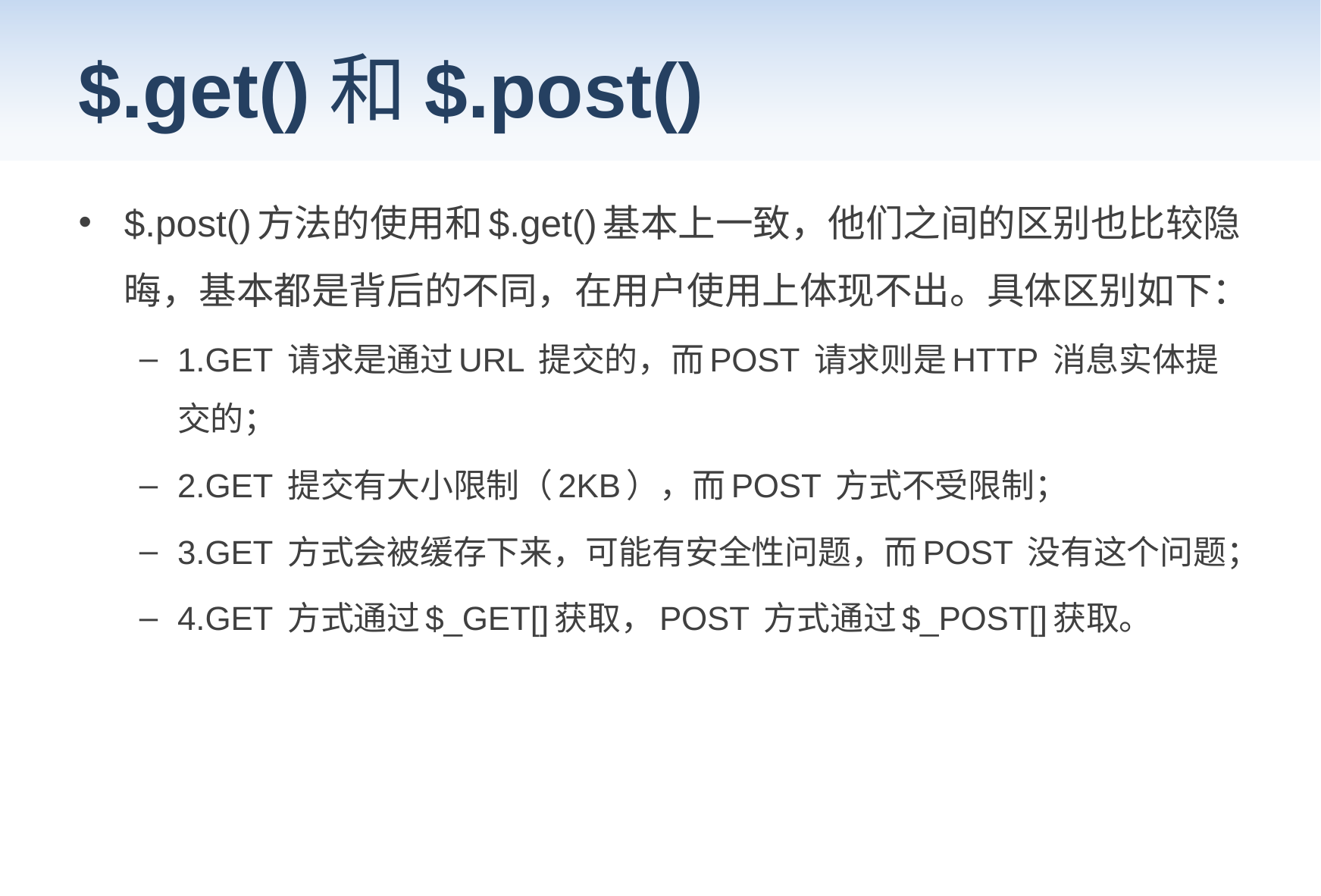

# $.get()和$.post()
$.post()方法的使用和$.get()基本上一致，他们之间的区别也比较隐晦，基本都是背后的不同，在用户使用上体现不出。具体区别如下：
1.GET 请求是通过URL 提交的，而POST 请求则是HTTP 消息实体提交的；
2.GET 提交有大小限制（2KB），而POST 方式不受限制；
3.GET 方式会被缓存下来，可能有安全性问题，而POST 没有这个问题；
4.GET 方式通过$_GET[]获取，POST 方式通过$_POST[]获取。